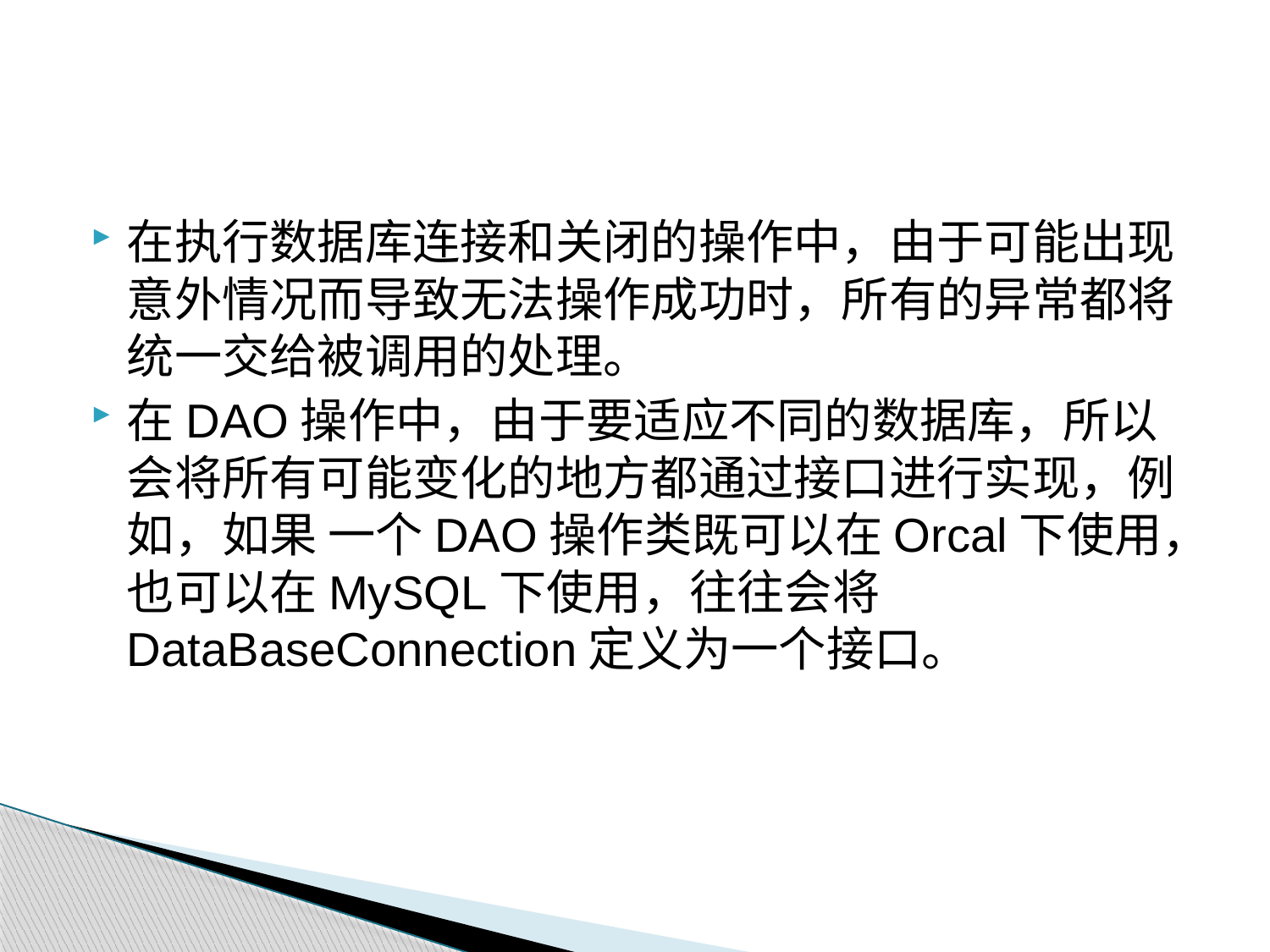

#
在执行数据库连接和关闭的操作中，由于可能出现意外情况而导致无法操作成功时，所有的异常都将统一交给被调用的处理。
在DAO操作中，由于要适应不同的数据库，所以会将所有可能变化的地方都通过接口进行实现，例如，如果 一个DAO操作类既可以在Orcal下使用，也可以在MySQL下使用，往往会将DataBaseConnection定义为一个接口。